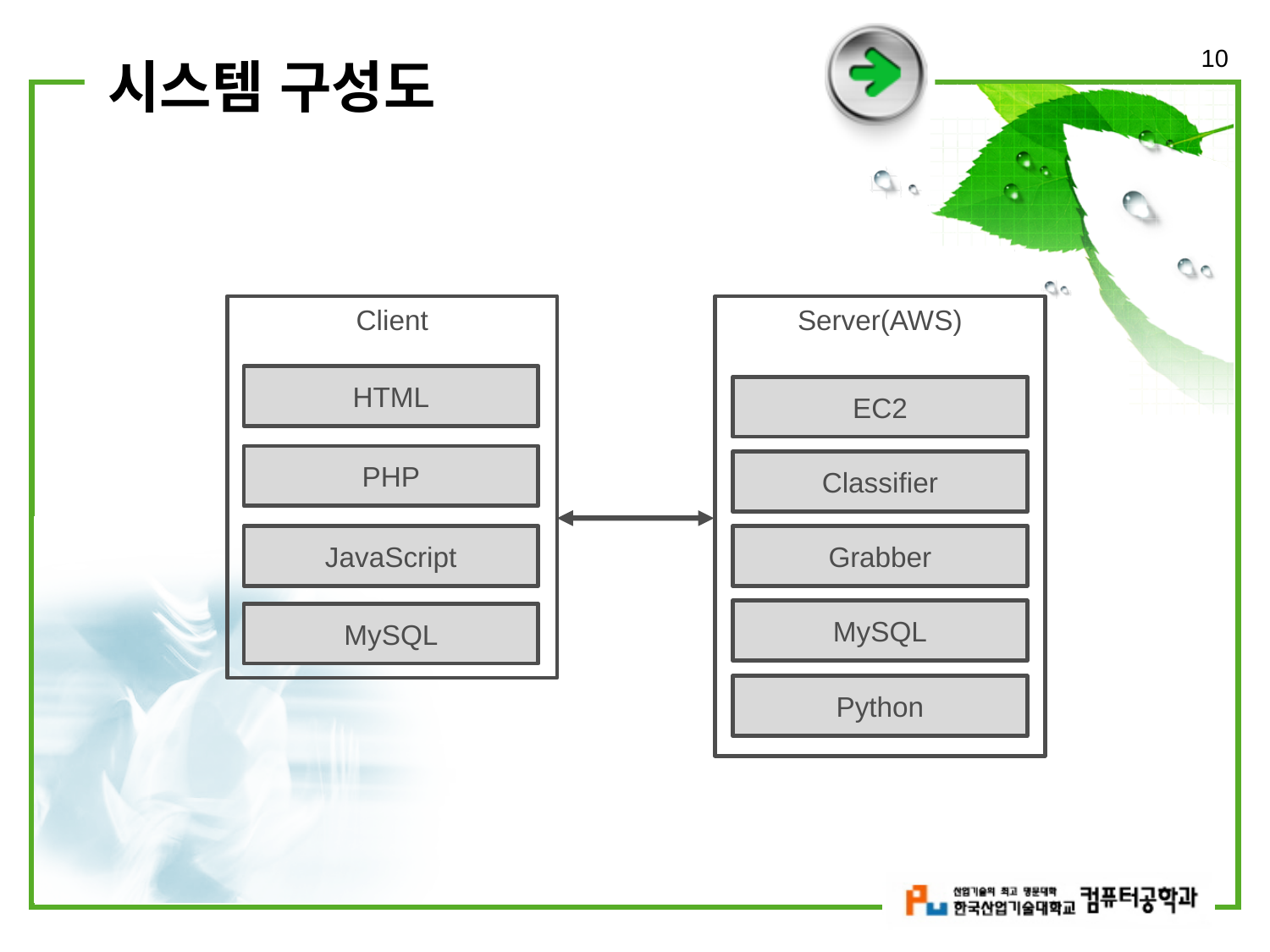

10
# 시스템 구성도
Server(AWS)
Client
HTML
EC2
PHP
Classifier
Grabber
JavaScript
MySQL
MySQL
Python